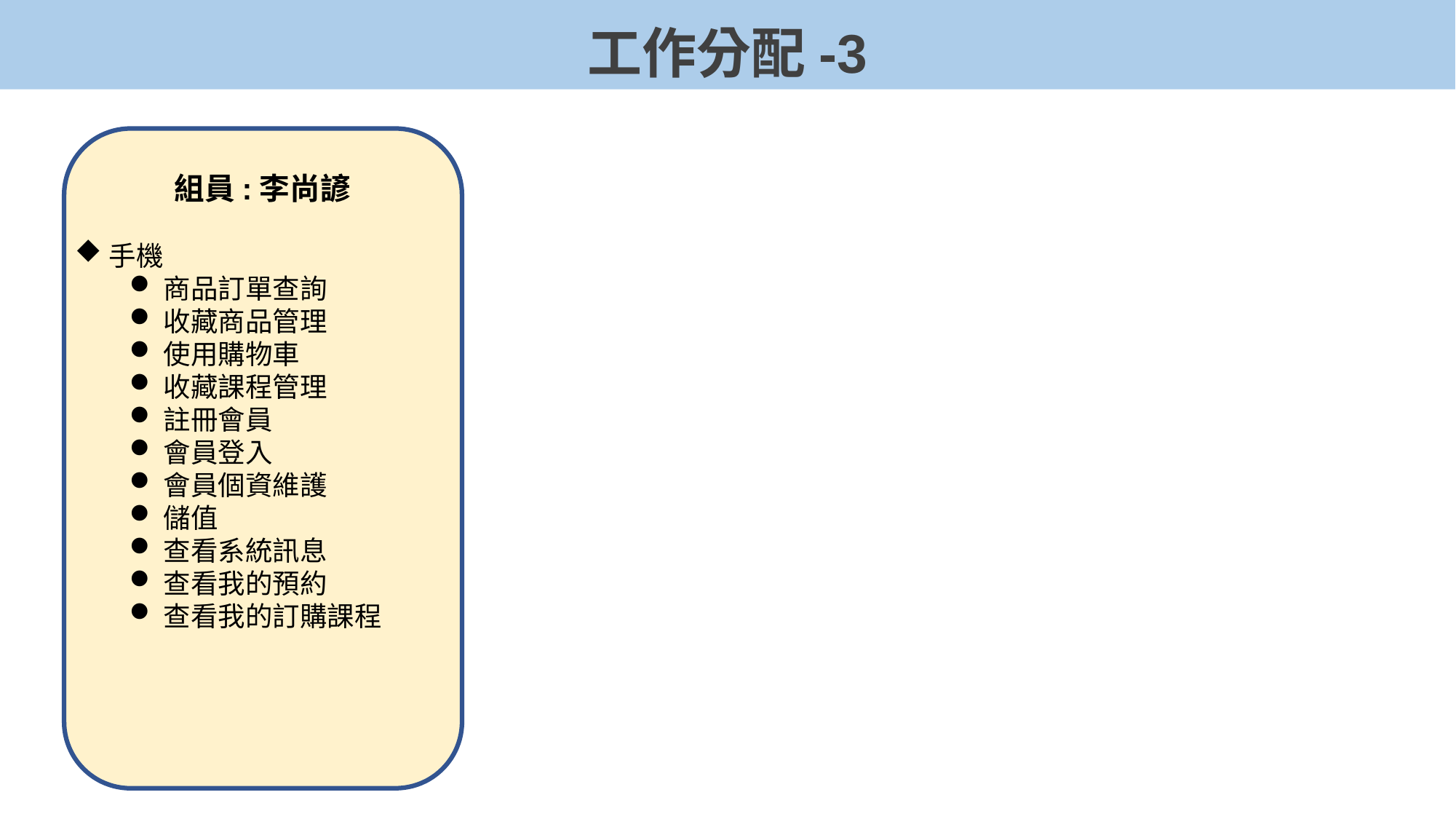

工作分配-3

組員:李尚諺
手機
商品訂單查詢
收藏商品管理
使用購物車
收藏課程管理
註冊會員
會員登入
會員個資維護
儲值
查看系統訊息
查看我的預約
查看我的訂購課程